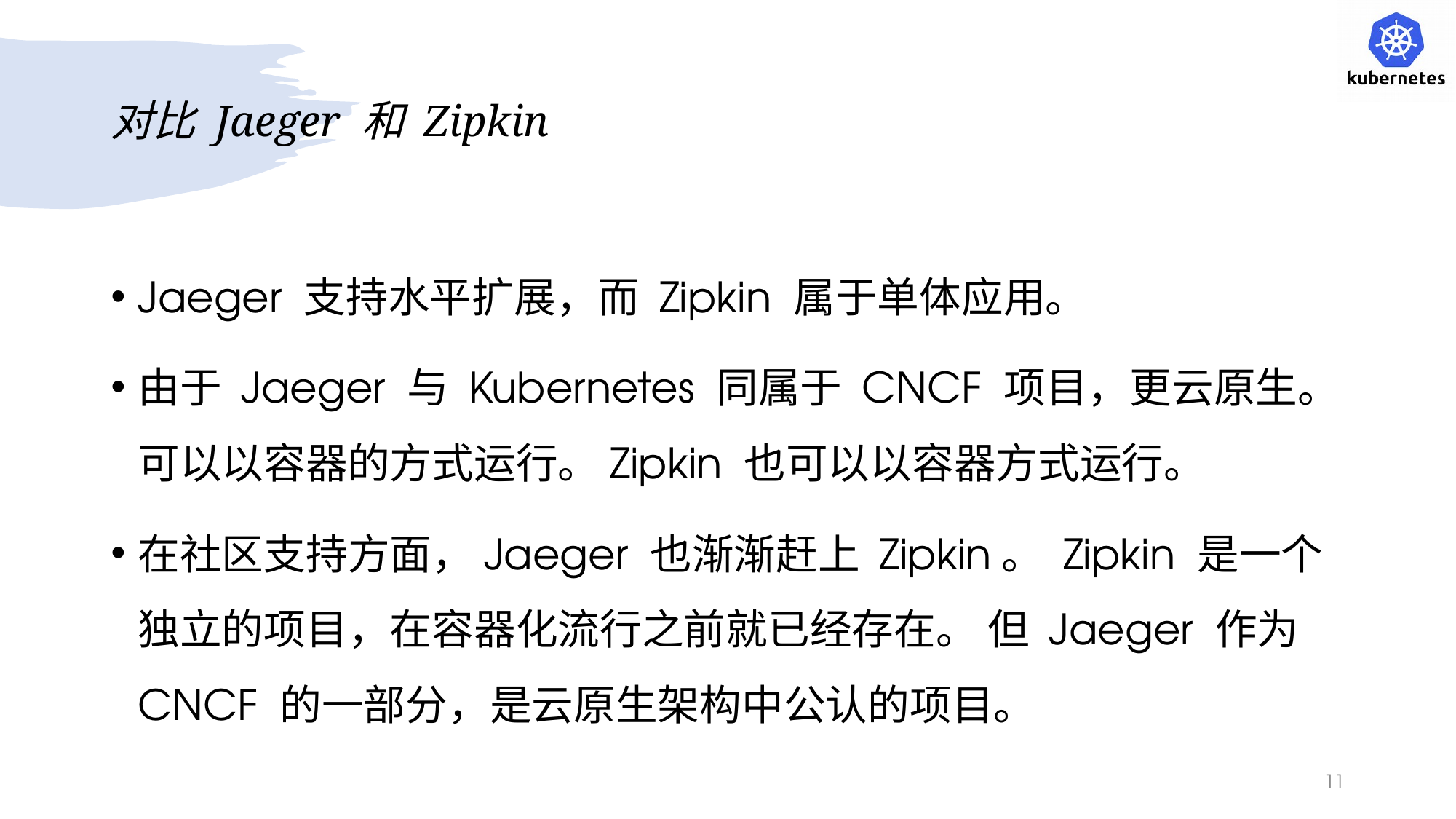

# 对比 Jaeger 和 Zipkin
Jaeger 支持水平扩展，而 Zipkin 属于单体应用。
由于 Jaeger 与 Kubernetes 同属于 CNCF 项目，更云原生。可以以容器的方式运行。Zipkin 也可以以容器方式运行。
在社区支持方面，Jaeger 也渐渐赶上 Zipkin。 Zipkin 是一个独立的项目，在容器化流行之前就已经存在。 但 Jaeger 作为 CNCF 的一部分，是云原生架构中公认的项目。

11